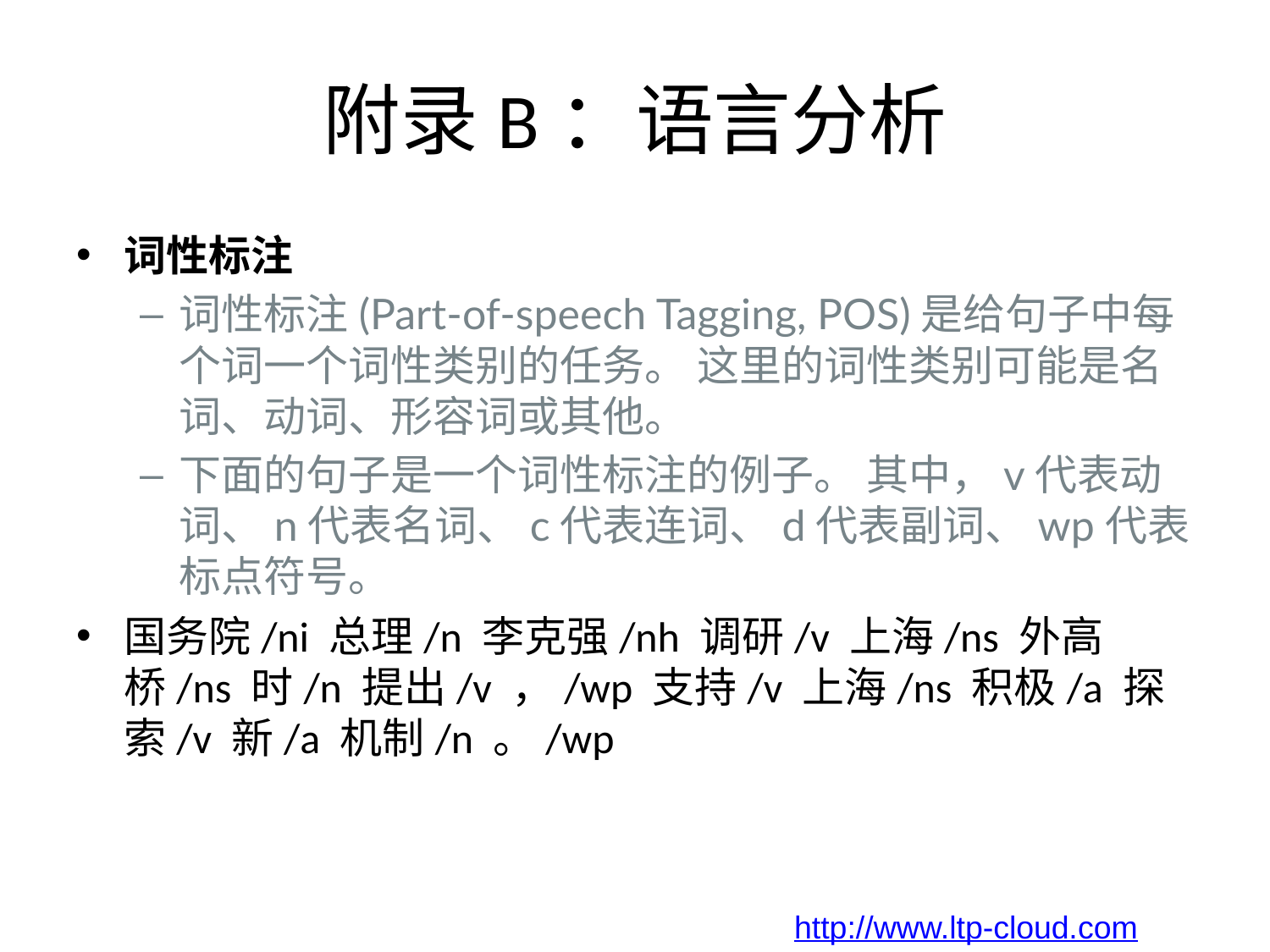

# 附录B：语言分析
词性标注
词性标注(Part-of-speech Tagging, POS)是给句子中每个词一个词性类别的任务。 这里的词性类别可能是名词、动词、形容词或其他。
下面的句子是一个词性标注的例子。 其中，v代表动词、n代表名词、c代表连词、d代表副词、wp代表标点符号。
国务院/ni 总理/n 李克强/nh 调研/v 上海/ns 外高桥/ns 时/n 提出/v ，/wp 支持/v 上海/ns 积极/a 探索/v 新/a 机制/n 。/wp
http://www.ltp-cloud.com